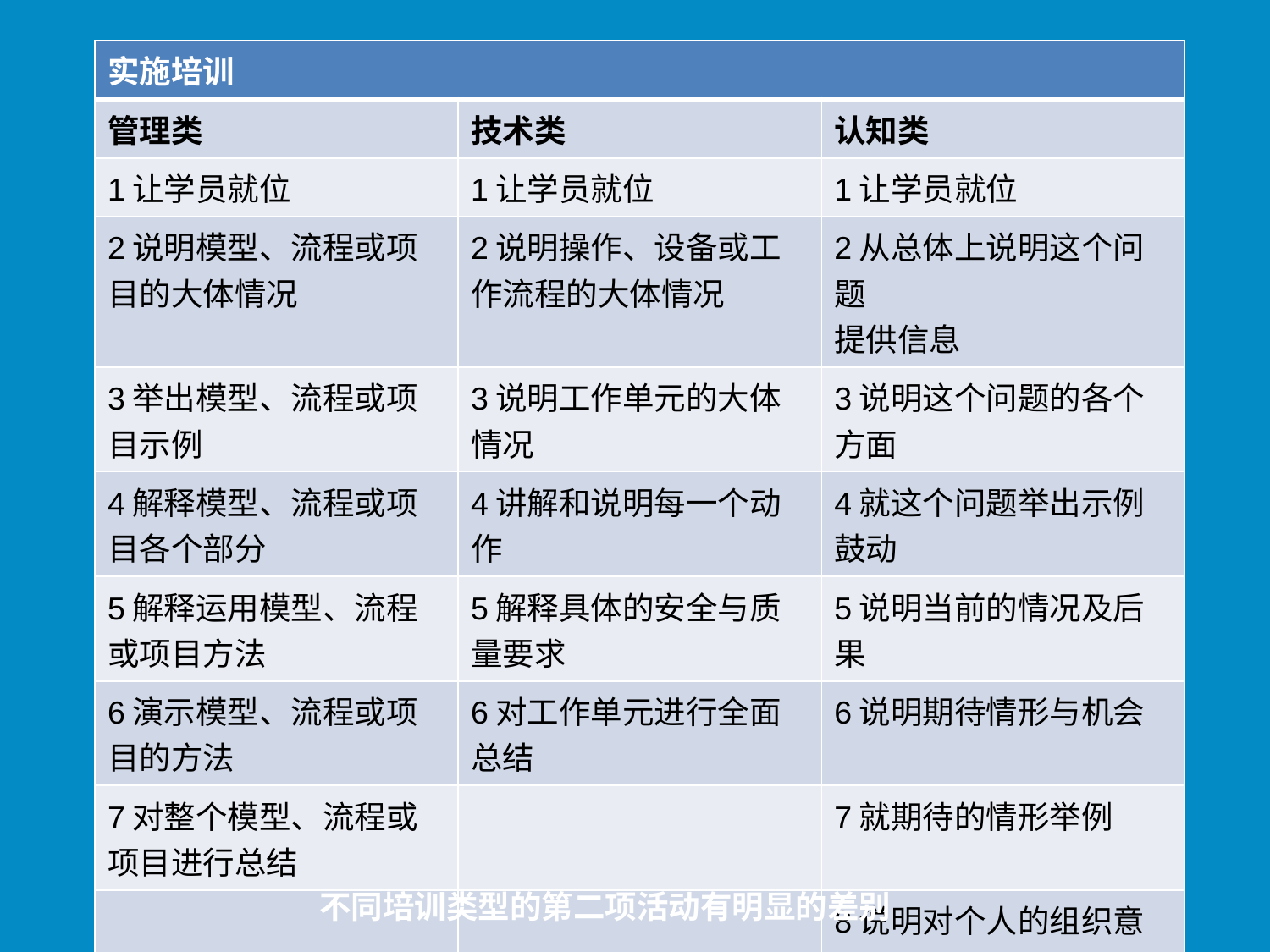

| 实施培训 |  |  |
| --- | --- | --- |
| 管理类 | 技术类 | 认知类 |
| 1让学员就位 | 1让学员就位 | 1让学员就位 |
| 2说明模型、流程或项目的大体情况 | 2说明操作、设备或工作流程的大体情况 | 2从总体上说明这个问题 提供信息 |
| 3举出模型、流程或项目示例 | 3说明工作单元的大体情况 | 3说明这个问题的各个方面 |
| 4解释模型、流程或项目各个部分 | 4讲解和说明每一个动作 | 4就这个问题举出示例 鼓动 |
| 5解释运用模型、流程或项目方法 | 5解释具体的安全与质量要求 | 5说明当前的情况及后果 |
| 6演示模型、流程或项目的方法 | 6对工作单元进行全面总结 | 6说明期待情形与机会 |
| 7对整个模型、流程或项目进行总结 |  | 7就期待的情形举例 |
|  |  | 8说明对个人的组织意义 |
|  |  | 9讨论什么样承诺的行为是妥当的 |
不同培训类型的第二项活动有明显的差别